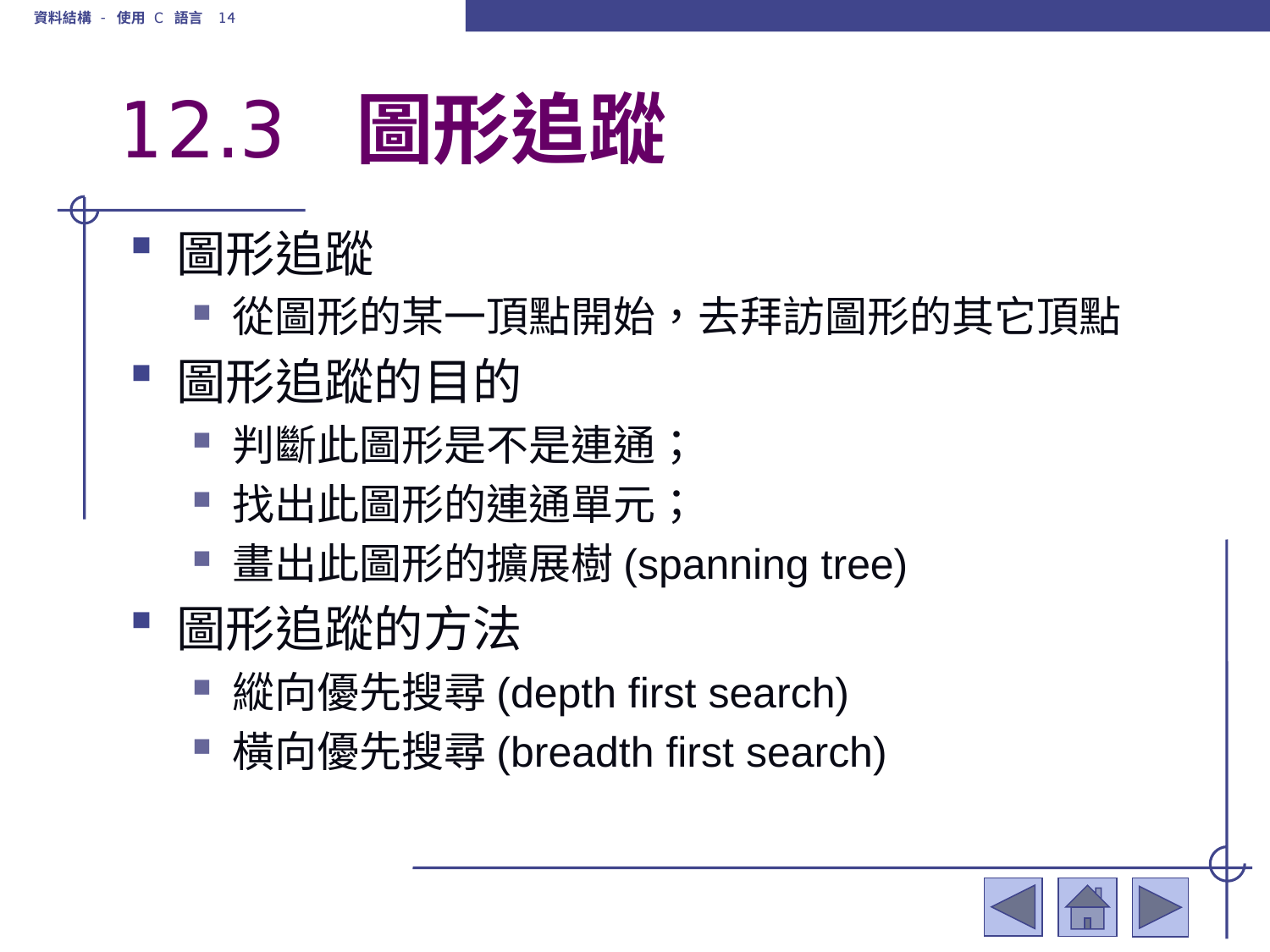

資料結構 - 使用 C 語言   14
# 12.3  圖形追蹤
圖形追蹤
從圖形的某一頂點開始，去拜訪圖形的其它頂點
圖形追蹤的目的
判斷此圖形是不是連通；
找出此圖形的連通單元；
畫出此圖形的擴展樹(spanning tree)
圖形追蹤的方法
縱向優先搜尋(depth first search)
橫向優先搜尋(breadth first search)